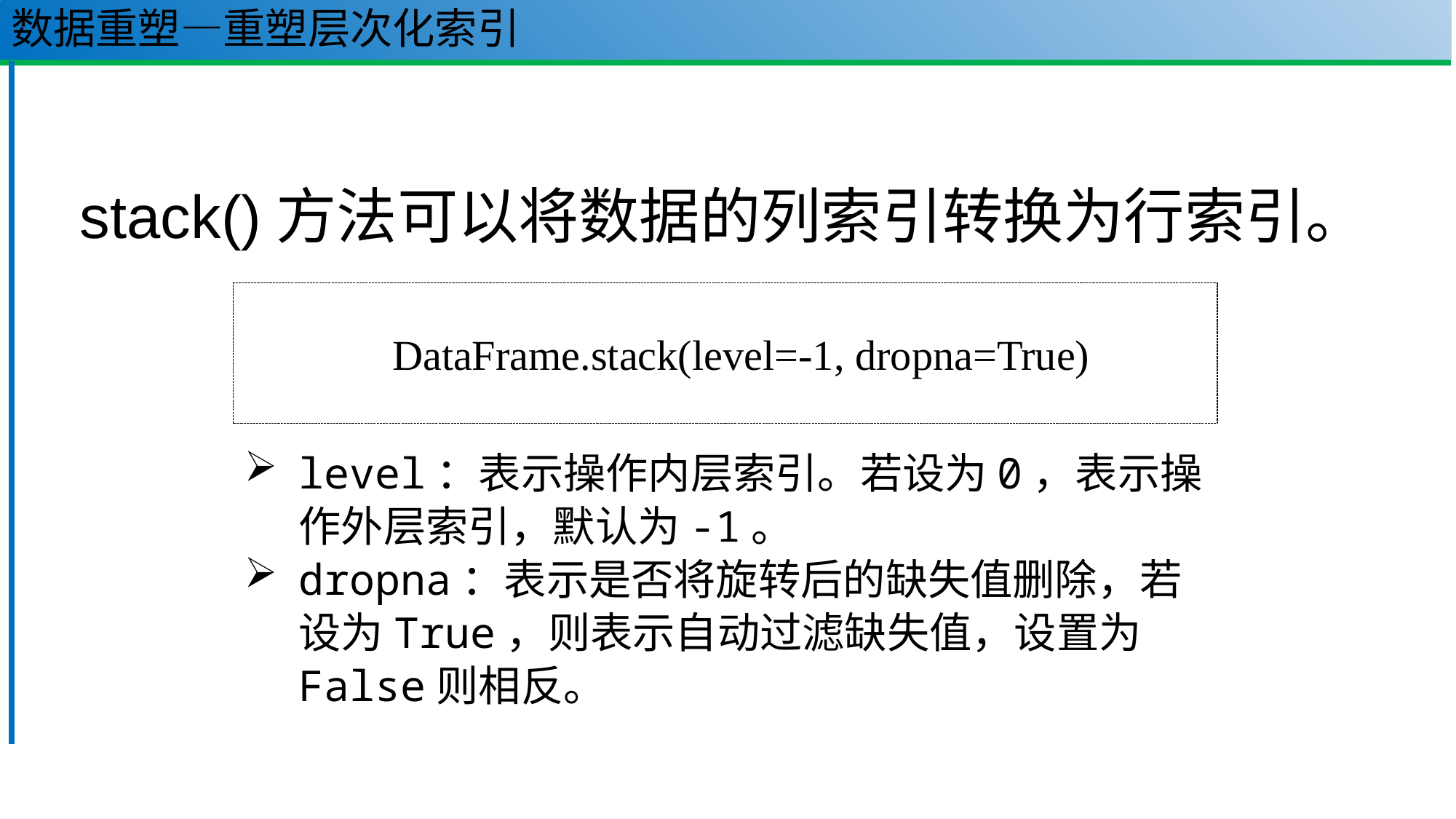

# 数据重塑—重塑层次化索引
stack()方法可以将数据的列索引转换为行索引。

DataFrame.stack(level=-1, dropna=True)
level：表示操作内层索引。若设为0，表示操作外层索引，默认为-1。
dropna：表示是否将旋转后的缺失值删除，若设为True，则表示自动过滤缺失值，设置为False则相反。